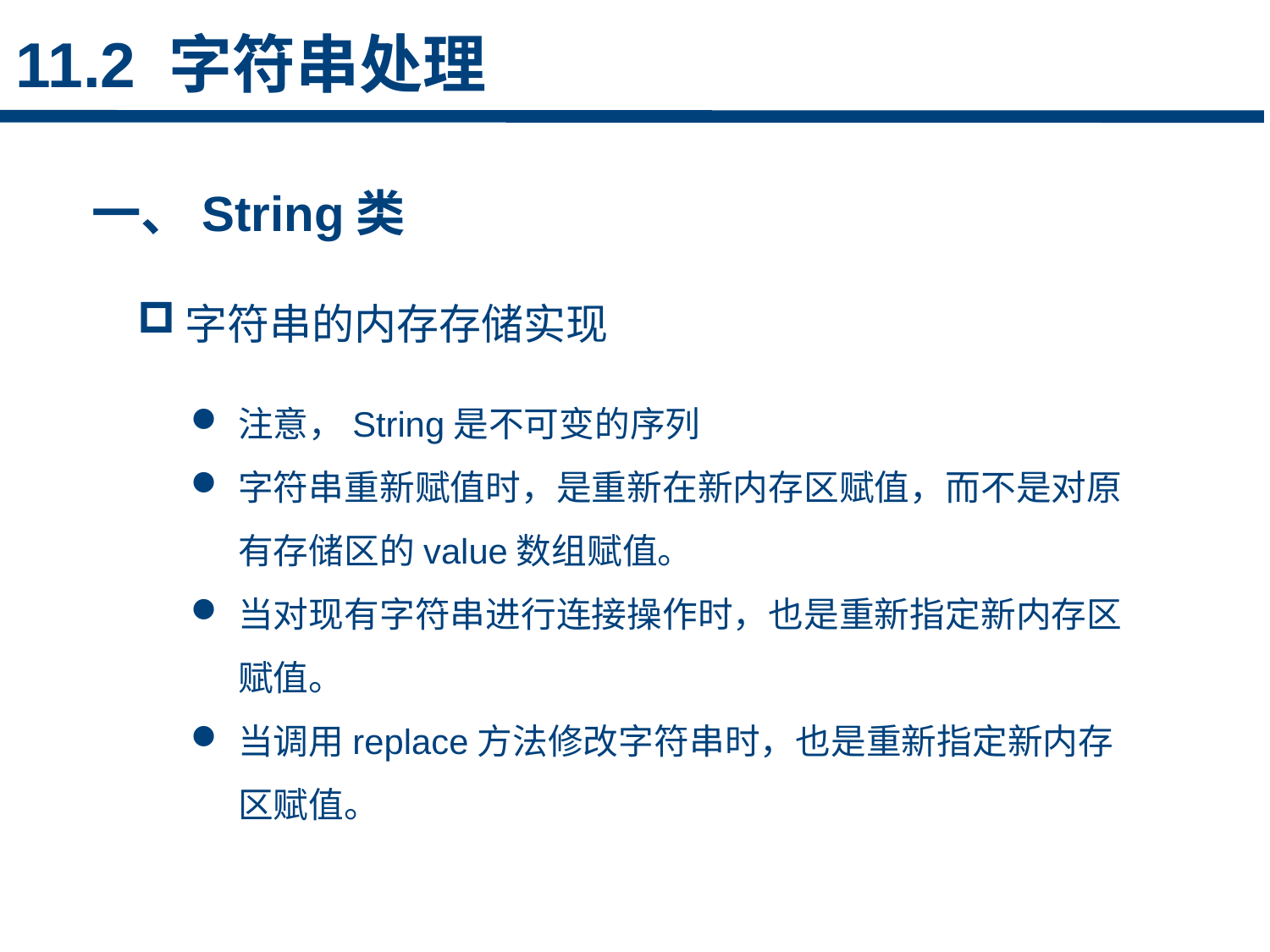

11.2 字符串处理
一、String类
字符串的内存存储实现
点击添加文本
注意，String是不可变的序列
字符串重新赋值时，是重新在新内存区赋值，而不是对原有存储区的value数组赋值。
当对现有字符串进行连接操作时，也是重新指定新内存区赋值。
当调用replace方法修改字符串时，也是重新指定新内存区赋值。
点击添加文本
点击添加文本
点击添加文本